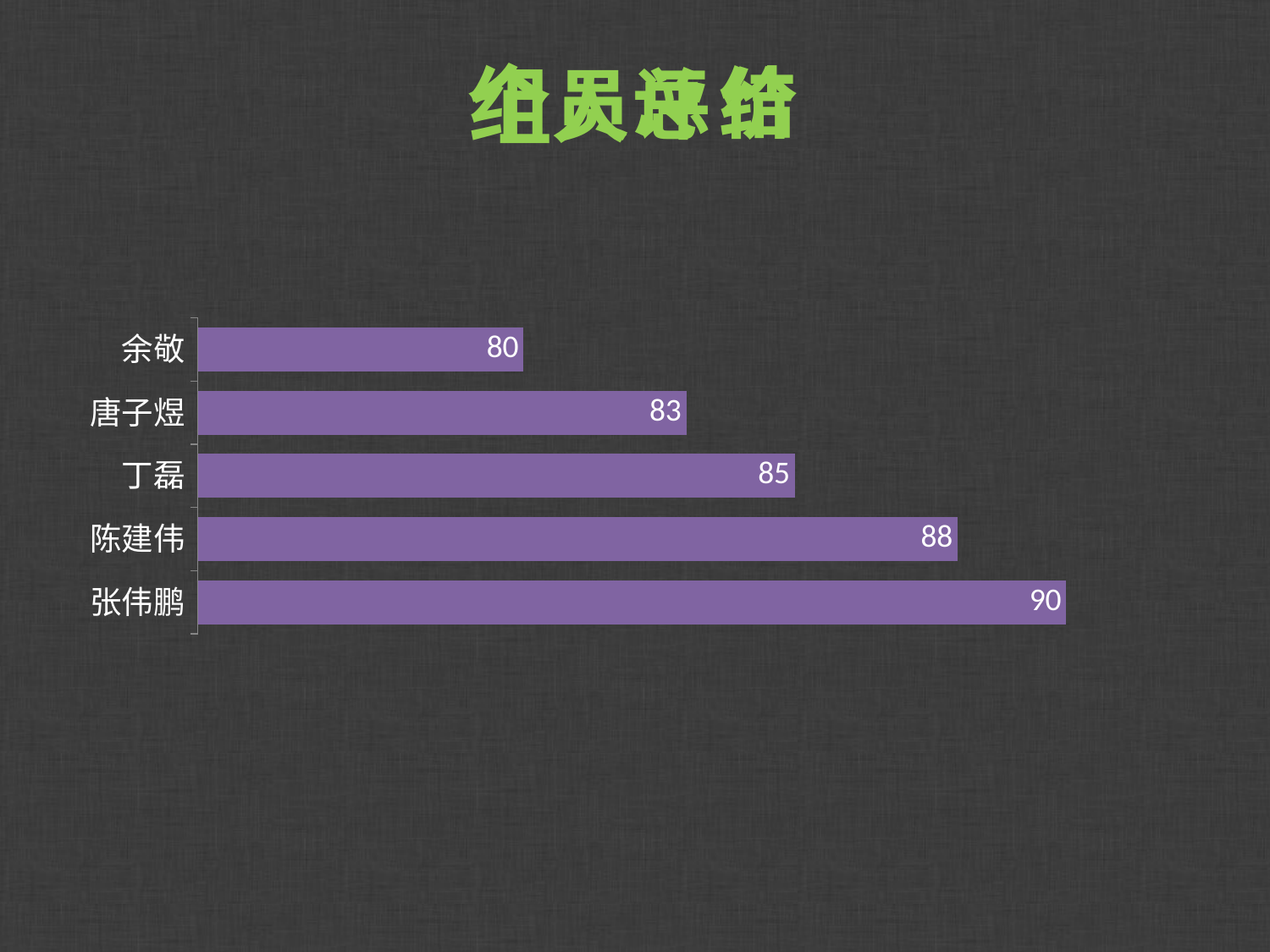

个
组
结
价
总
评
员
人

### Chart

| Category | 最终评分 |
|---|---|
| 张伟鹏 | 90.0 |
| 陈建伟 | 88.0 |
| 丁磊 | 85.0 |
| 唐子煜 | 83.0 |
| 余敬 | 80.0 |